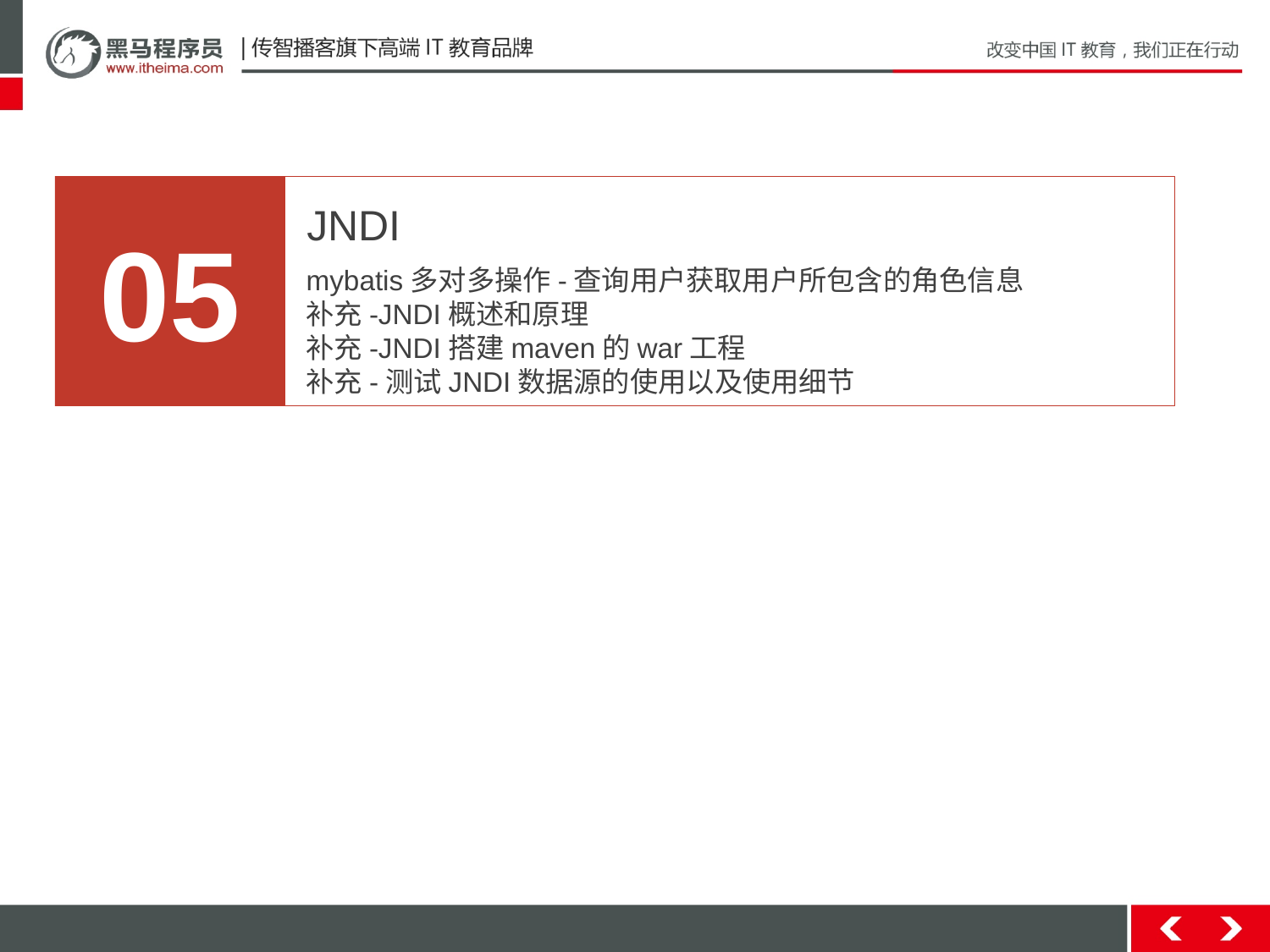

05

JNDI
mybatis多对多操作-查询用户获取用户所包含的角色信息
补充-JNDI概述和原理
补充-JNDI搭建maven的war工程
补充-测试JNDI数据源的使用以及使用细节